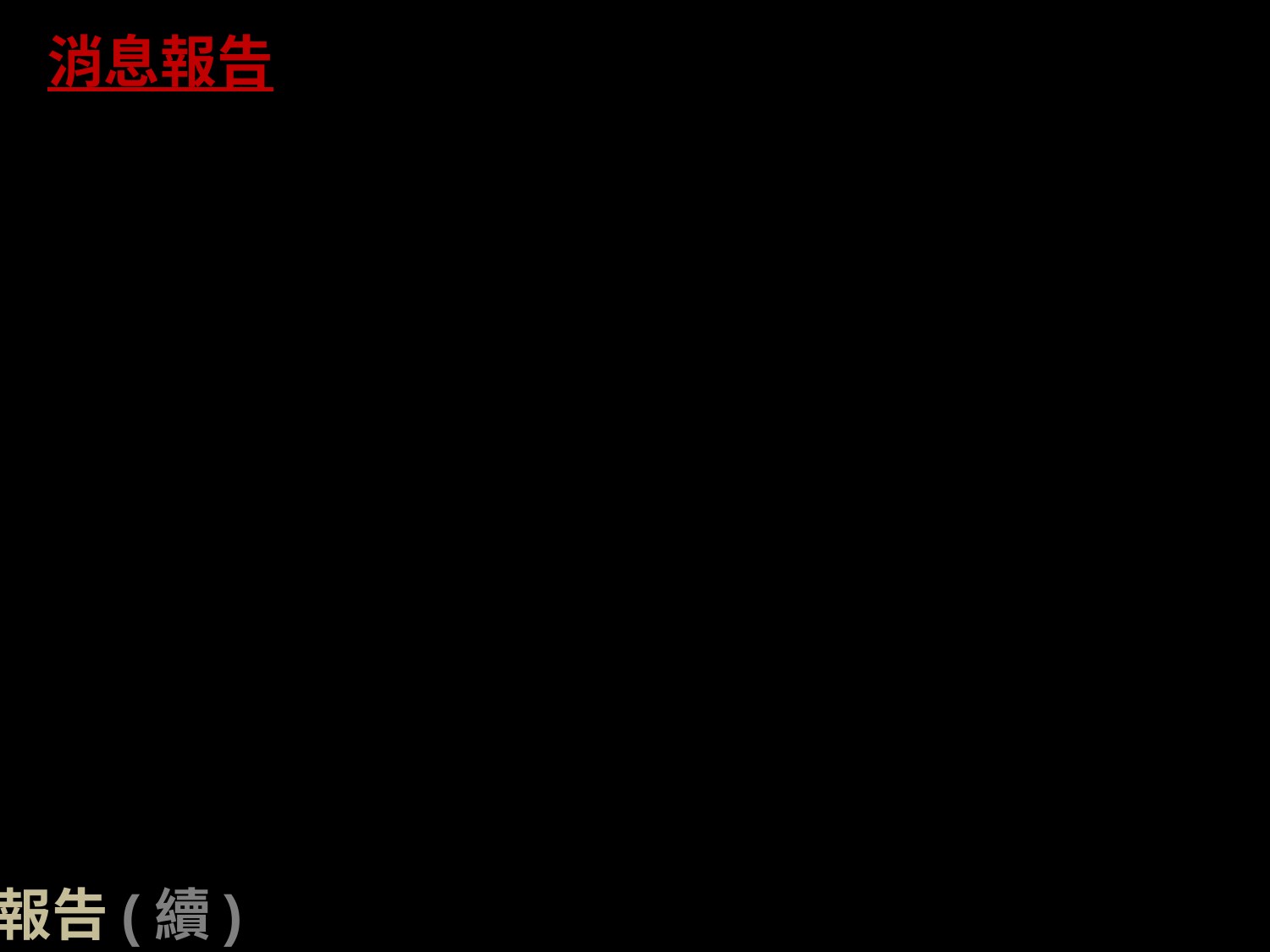

消息報告
6. 青年團契訂於下主日(9/30)下午 14:00 – 17:00 舉行第三季福音活動--密室逃脫[逃出邊境]，願他們所設計的活動，能夠讓參與者，認識聖經故事。

報告(續)